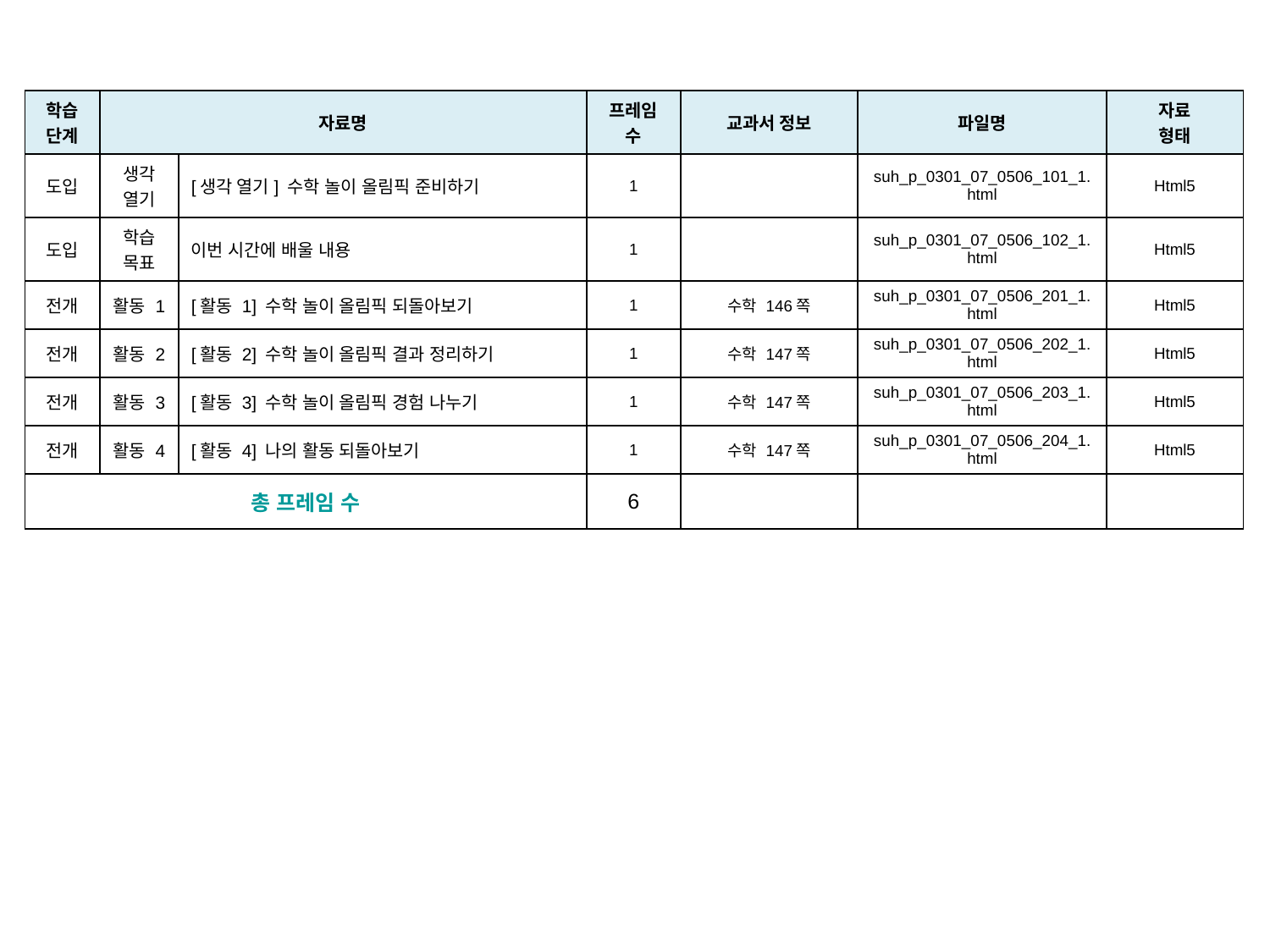

| 학습 단계 | 자료명 |  | 프레임 수 | 교과서 정보 | 파일명 | 자료 형태 |
| --- | --- | --- | --- | --- | --- | --- |
| 도입 | 생각 열기 | [생각 열기] 수학 놀이 올림픽 준비하기 | 1 |  | suh\_p\_0301\_07\_0506\_101\_1.html | Html5 |
| 도입 | 학습 목표 | 이번 시간에 배울 내용 | 1 |  | suh\_p\_0301\_07\_0506\_102\_1.html | Html5 |
| 전개 | 활동 1 | [활동 1] 수학 놀이 올림픽 되돌아보기 | 1 | 수학 146쪽 | suh\_p\_0301\_07\_0506\_201\_1.html | Html5 |
| 전개 | 활동 2 | [활동 2] 수학 놀이 올림픽 결과 정리하기 | 1 | 수학 147쪽 | suh\_p\_0301\_07\_0506\_202\_1.html | Html5 |
| 전개 | 활동 3 | [활동 3] 수학 놀이 올림픽 경험 나누기 | 1 | 수학 147쪽 | suh\_p\_0301\_07\_0506\_203\_1.html | Html5 |
| 전개 | 활동 4 | [활동 4] 나의 활동 되돌아보기 | 1 | 수학 147쪽 | suh\_p\_0301\_07\_0506\_204\_1.html | Html5 |
| 총 프레임 수 |  |  | 6 |  |  |  |